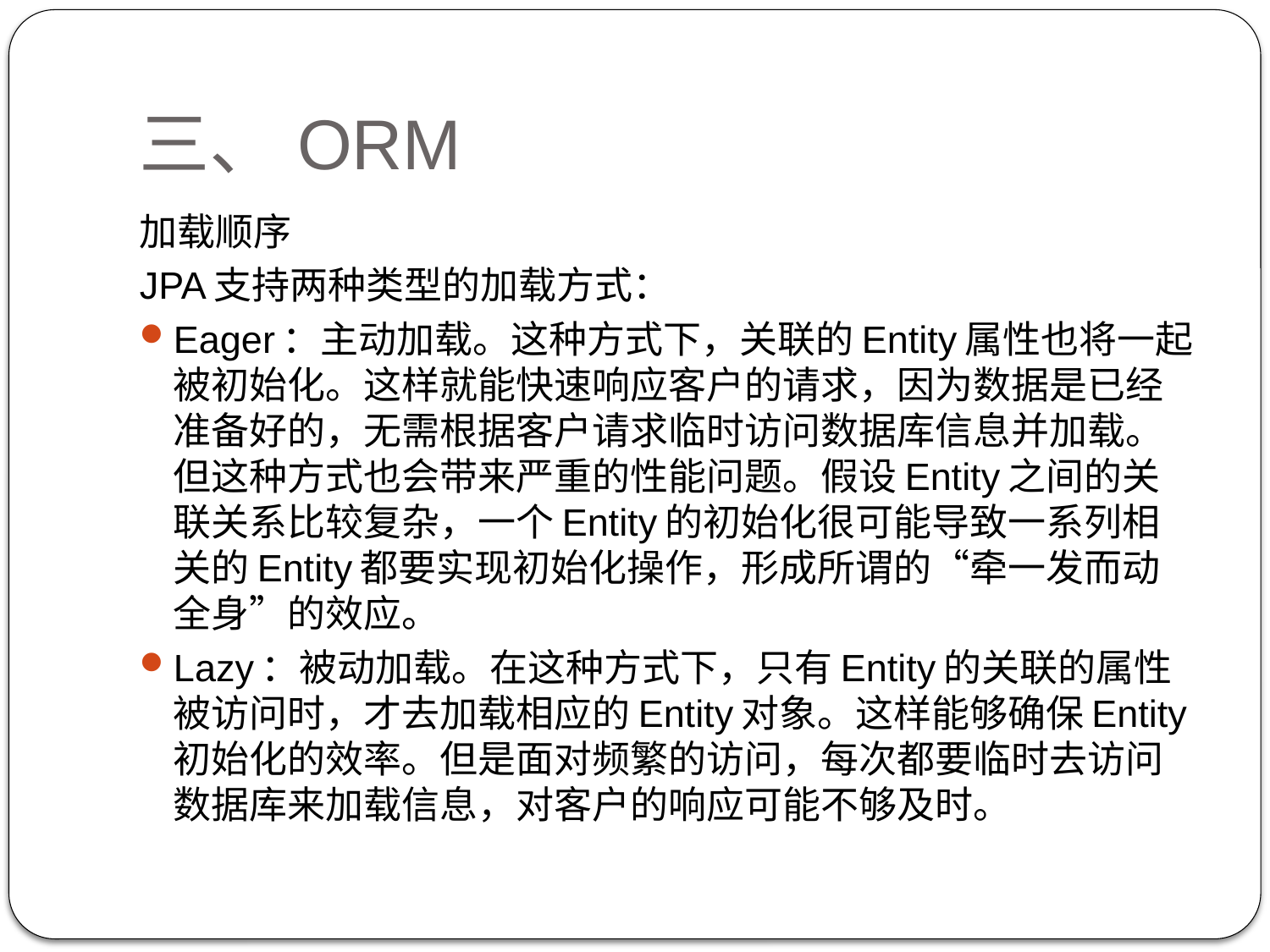

# 三、ORM
加载顺序
JPA支持两种类型的加载方式：
Eager：主动加载。这种方式下，关联的Entity属性也将一起被初始化。这样就能快速响应客户的请求，因为数据是已经准备好的，无需根据客户请求临时访问数据库信息并加载。但这种方式也会带来严重的性能问题。假设Entity之间的关联关系比较复杂，一个Entity的初始化很可能导致一系列相关的Entity都要实现初始化操作，形成所谓的“牵一发而动全身”的效应。
Lazy：被动加载。在这种方式下，只有Entity的关联的属性被访问时，才去加载相应的Entity对象。这样能够确保Entity初始化的效率。但是面对频繁的访问，每次都要临时去访问数据库来加载信息，对客户的响应可能不够及时。